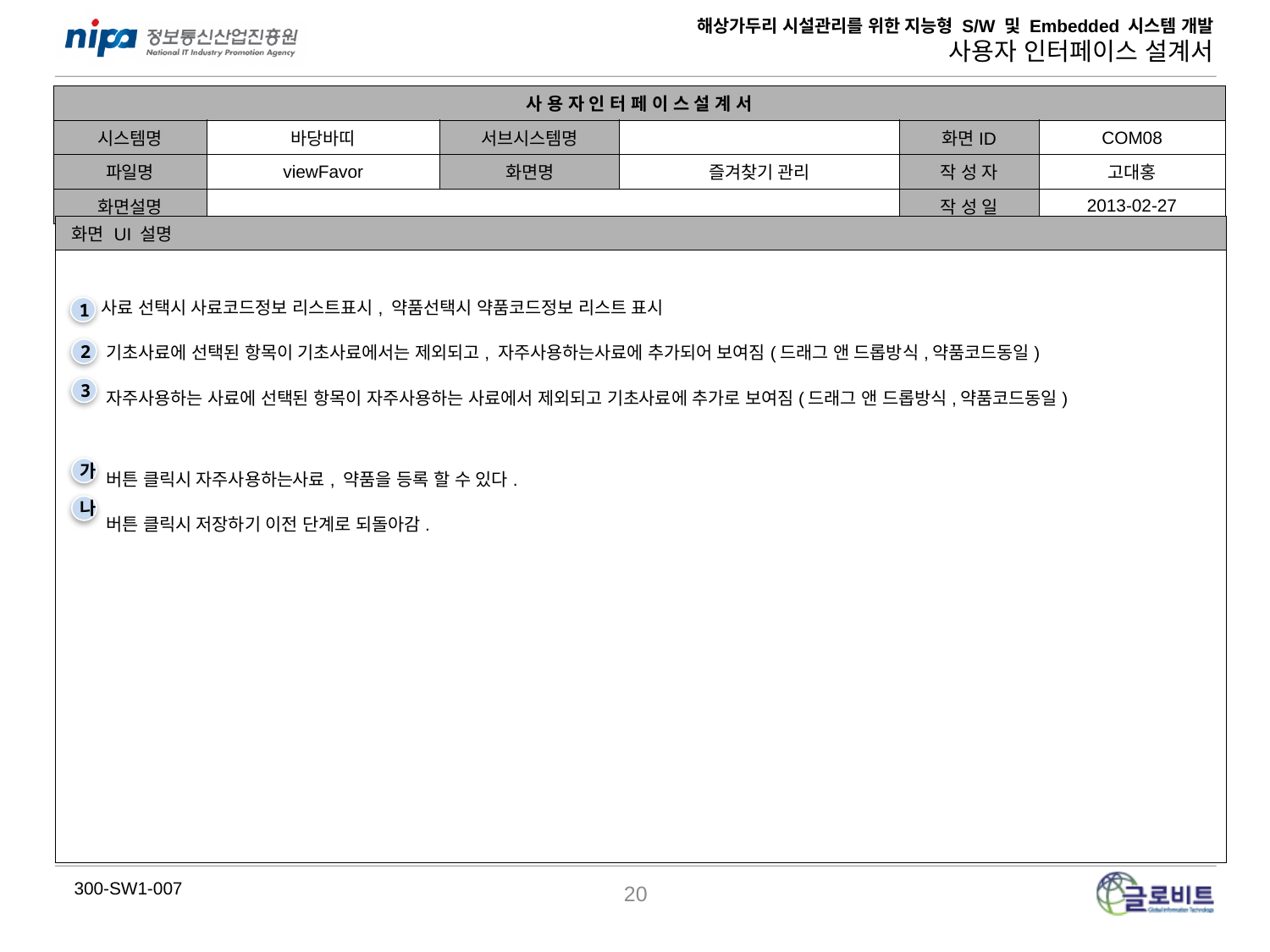

| 사 용 자 인 터 페 이 스 설 계 서 |  |  |  |  |  |
| --- | --- | --- | --- | --- | --- |
| 시스템명 | 바당바띠 | 서브시스템명 |  | 화면ID | COM08 |
| 파일명 | viewFavor | 화면명 | 즐겨찾기 관리 | 작 성 자 | 고대홍 |
| 화면설명 |  |  |  | 작 성 일 | 2013-02-27 |
| 화면 UI 설명 |
| --- |
| 사료 선택시 사료코드정보 리스트표시, 약품선택시 약품코드정보 리스트 표시 기초사료에 선택된 항목이 기초사료에서는 제외되고, 자주사용하는사료에 추가되어 보여짐(드래그 앤 드롭방식,약품코드동일) 자주사용하는 사료에 선택된 항목이 자주사용하는 사료에서 제외되고 기초사료에 추가로 보여짐(드래그 앤 드롭방식,약품코드동일) 버튼 클릭시 자주사용하는사료, 약품을 등록 할 수 있다. 버튼 클릭시 저장하기 이전 단계로 되돌아감. |
1
2
3
가
나